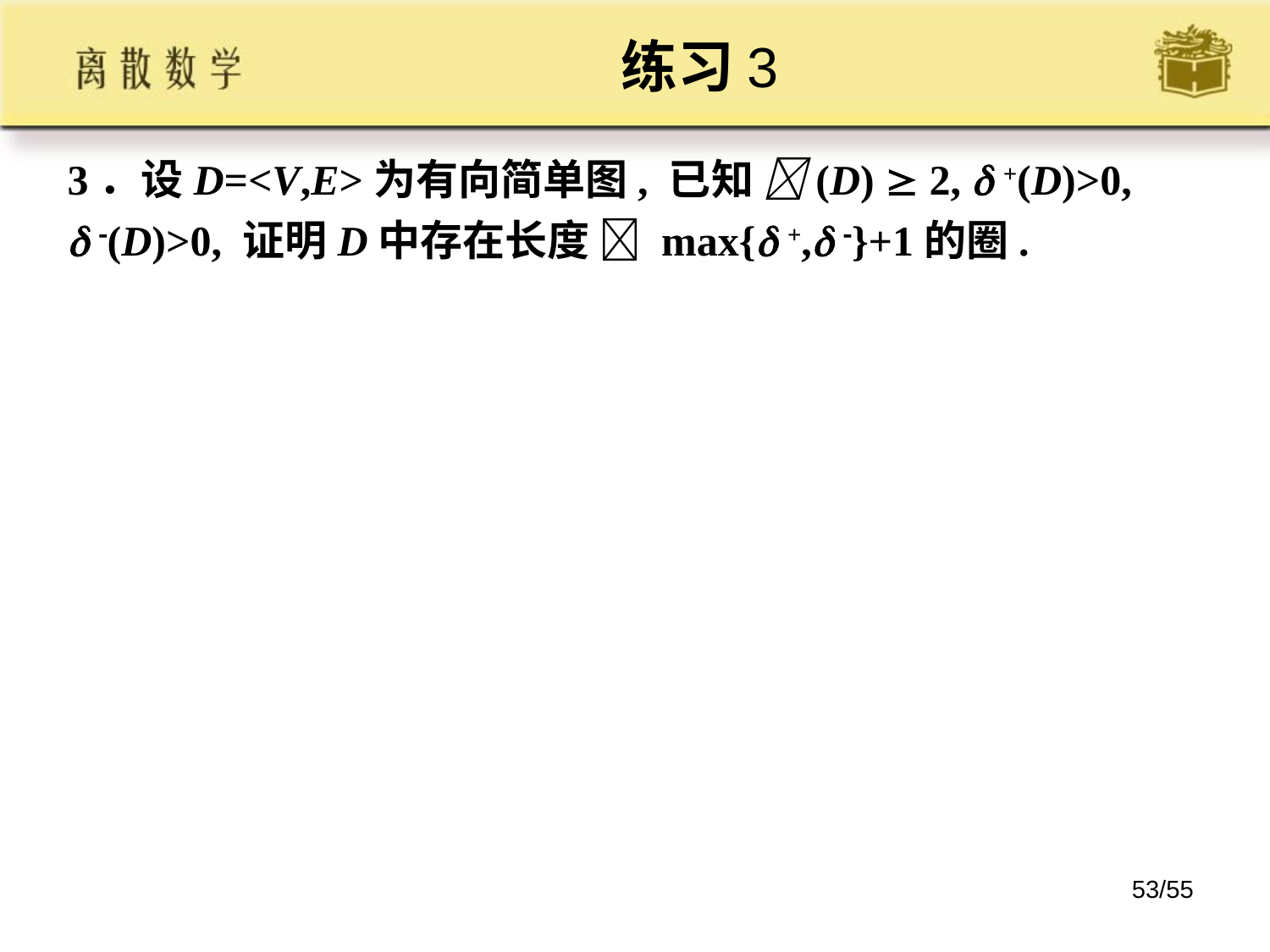

练习3
3．设D=<V,E>为有向简单图, 已知 δ(D) ≥ 2, δ +(D)>0,
δ −(D)>0, 证明D中存在长度 ≥ max{δ +,δ −}+1的圈.
53/55